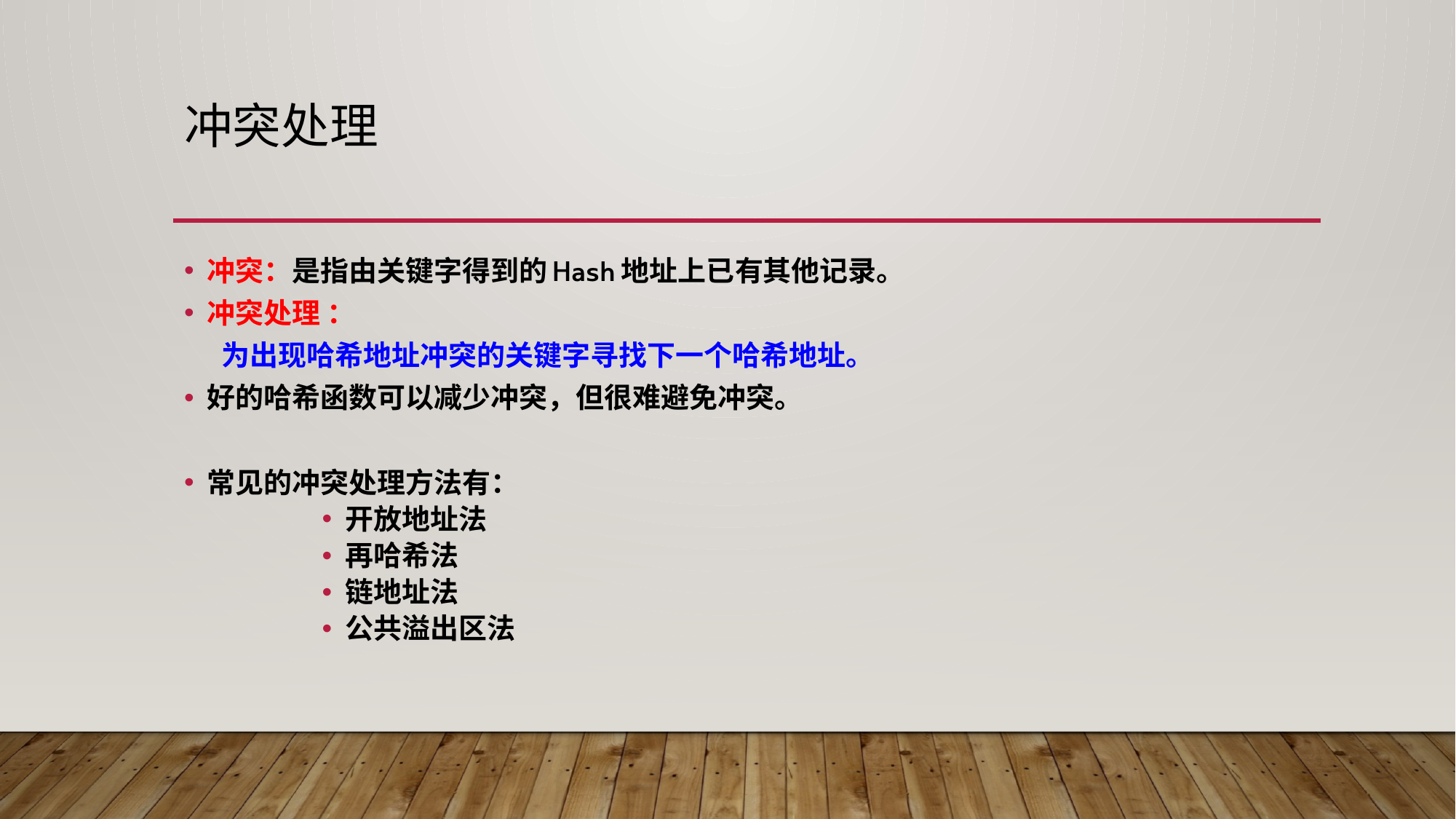

# 冲突处理
冲突：是指由关键字得到的Hash地址上已有其他记录。
冲突处理 ：
     为出现哈希地址冲突的关键字寻找下一个哈希地址。
好的哈希函数可以减少冲突，但很难避免冲突。

常见的冲突处理方法有：
开放地址法
再哈希法
链地址法
公共溢出区法